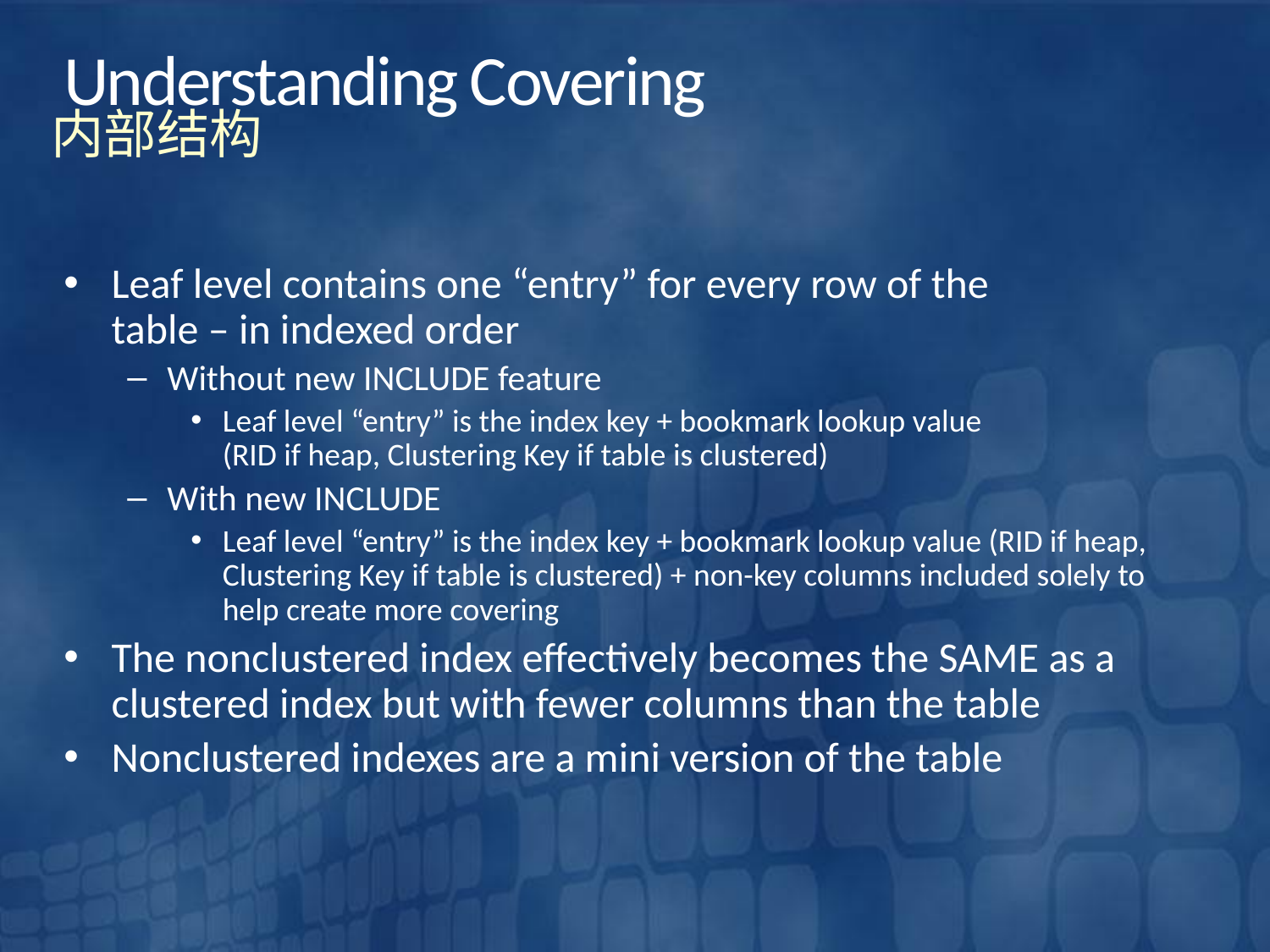

# Understanding Covering
内部结构
Leaf level contains one “entry” for every row of the
table – in indexed order
Without new INCLUDE feature
Leaf level “entry” is the index key + bookmark lookup value
(RID if heap, Clustering Key if table is clustered)
With new INCLUDE
Leaf level “entry” is the index key + bookmark lookup value (RID if heap, Clustering Key if table is clustered) + non-key columns included solely to help create more covering
The nonclustered index effectively becomes the SAME as a clustered index but with fewer columns than the table
Nonclustered indexes are a mini version of the table